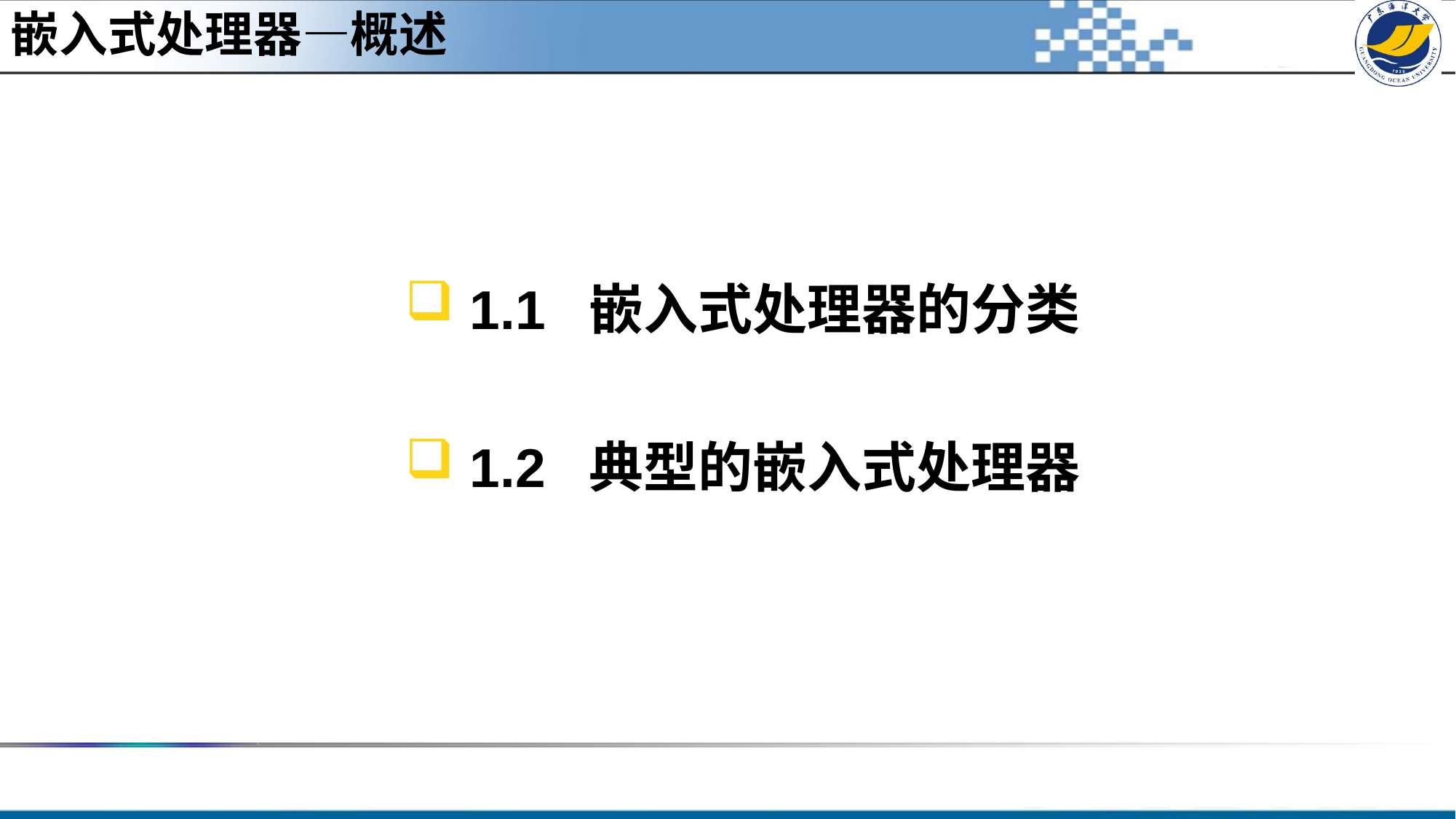

嵌入式处理器—概述
#
 1.1  嵌入式处理器的分类
 1.2  典型的嵌入式处理器
13